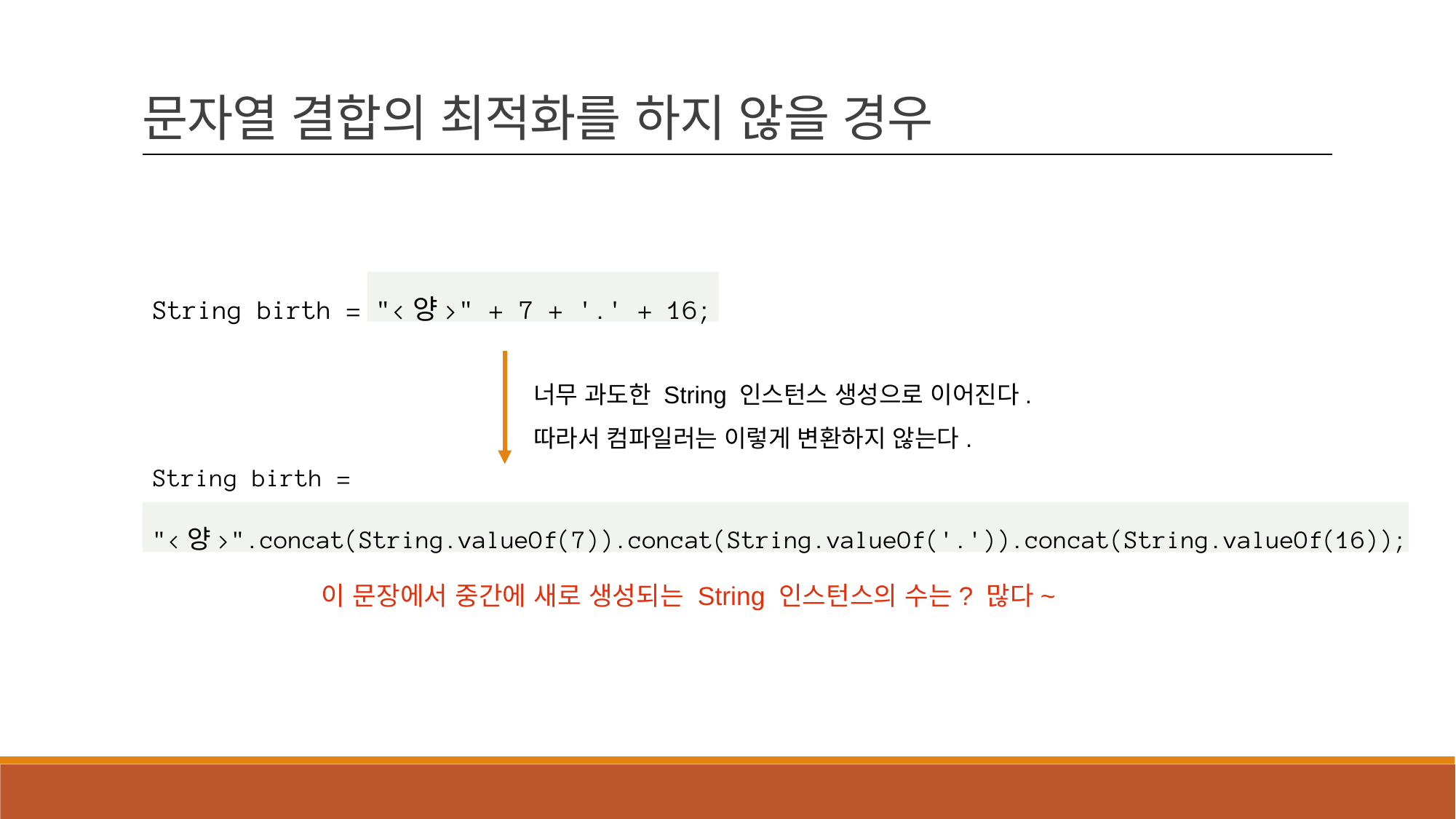

문자열 결합의 최적화를 하지 않을 경우
String birth = "<양>" + 7 + '.' + 16;

너무 과도한 String 인스턴스 생성으로 이어진다.
따라서 컴파일러는 이렇게 변환하지 않는다.
String birth =
"<양>".concat(String.valueOf(7)).concat(String.valueOf('.')).concat(String.valueOf(16));

이 문장에서 중간에 새로 생성되는 String 인스턴스의 수는? 많다~